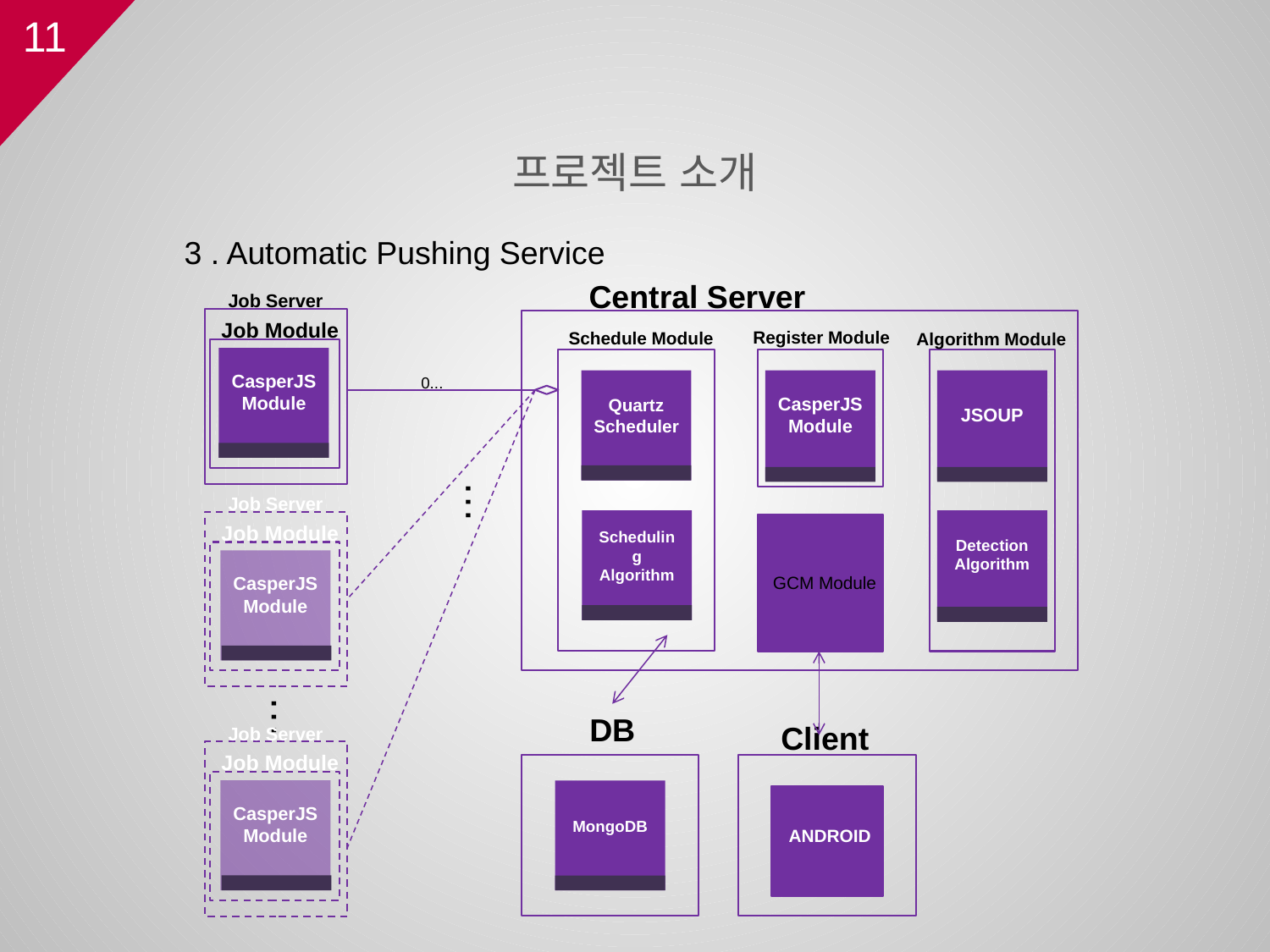

# 프로젝트 소개
3 . Automatic Pushing Service
Central Server
Job Server

Job Module
Register Module
Schedule Module
Algorithm Module

CasperJS
Module

0...
Quartz
Scheduler

CasperJS
Module

JSOUP

…
Job Server

Job Module

CasperJS
Module

Scheduling Algorithm

Detection
Algorithm

GCM Module
…
DB
Client
Job Server

Job Module

CasperJS
Module

MongoDB

ANDROID